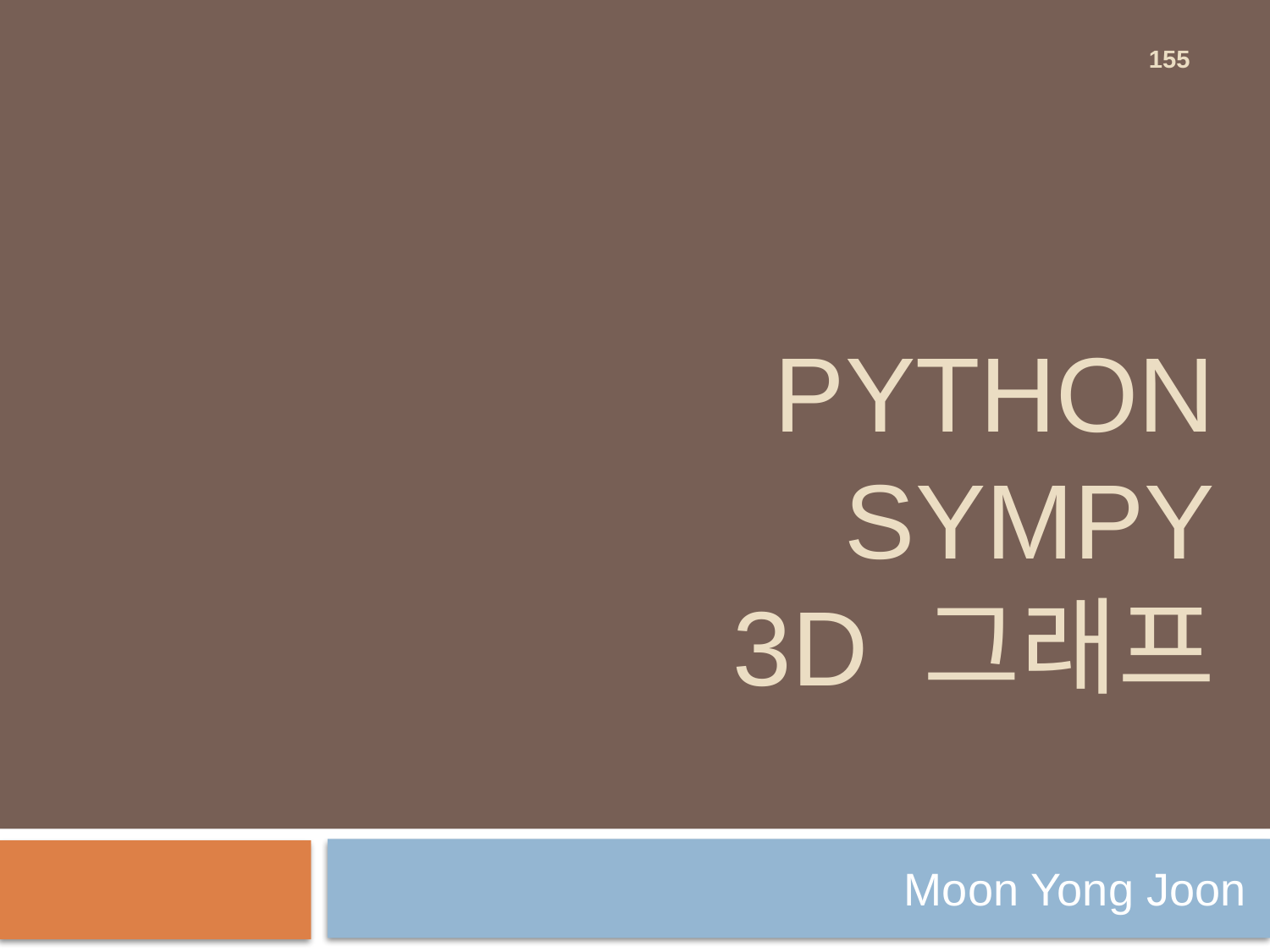

155
# Python sympy 3d 그래프
Moon Yong Joon